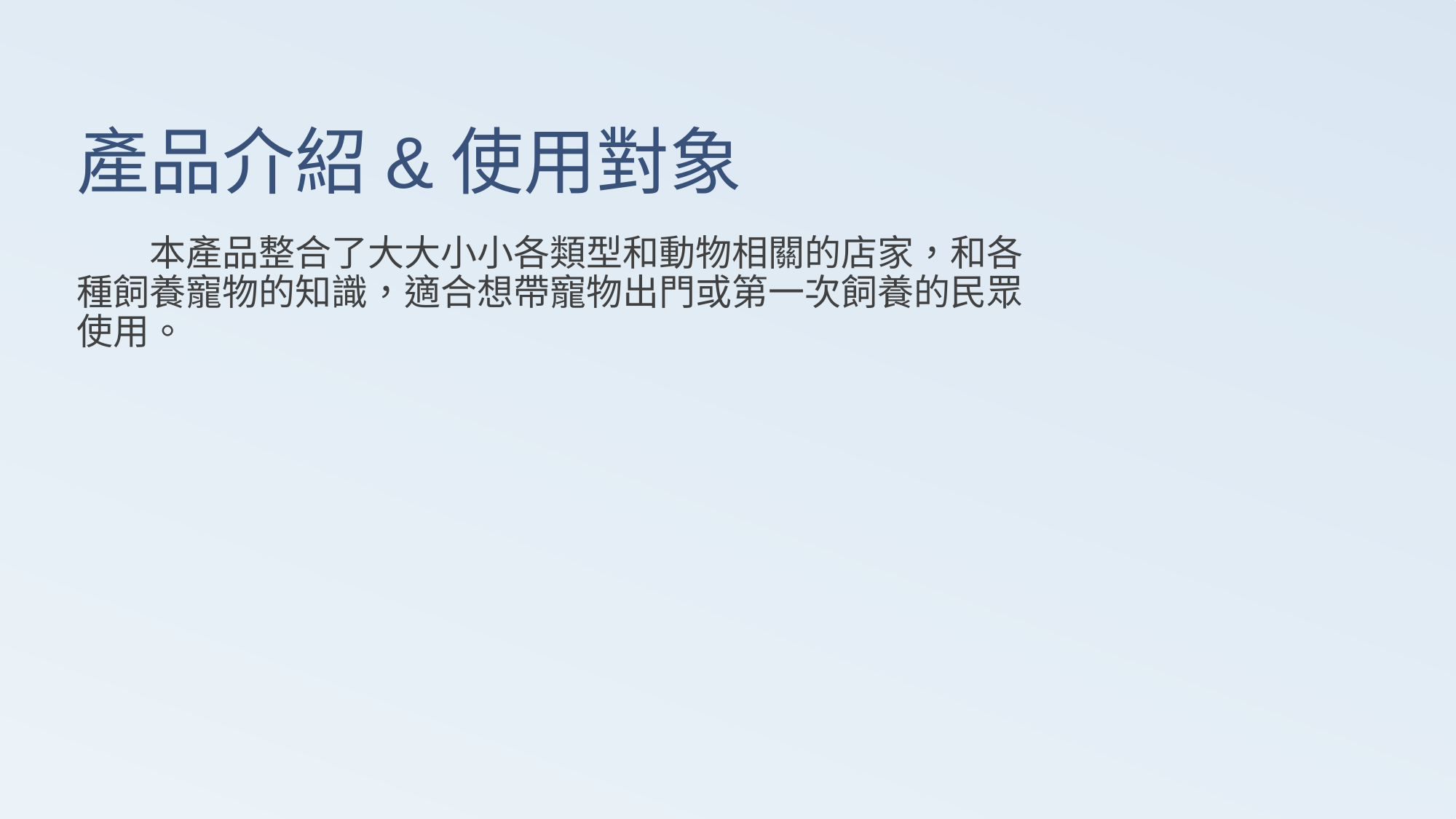

# 產品介紹&使用對象
　　本產品整合了大大小小各類型和動物相關的店家，和各種飼養寵物的知識，適合想帶寵物出門或第一次飼養的民眾使用。